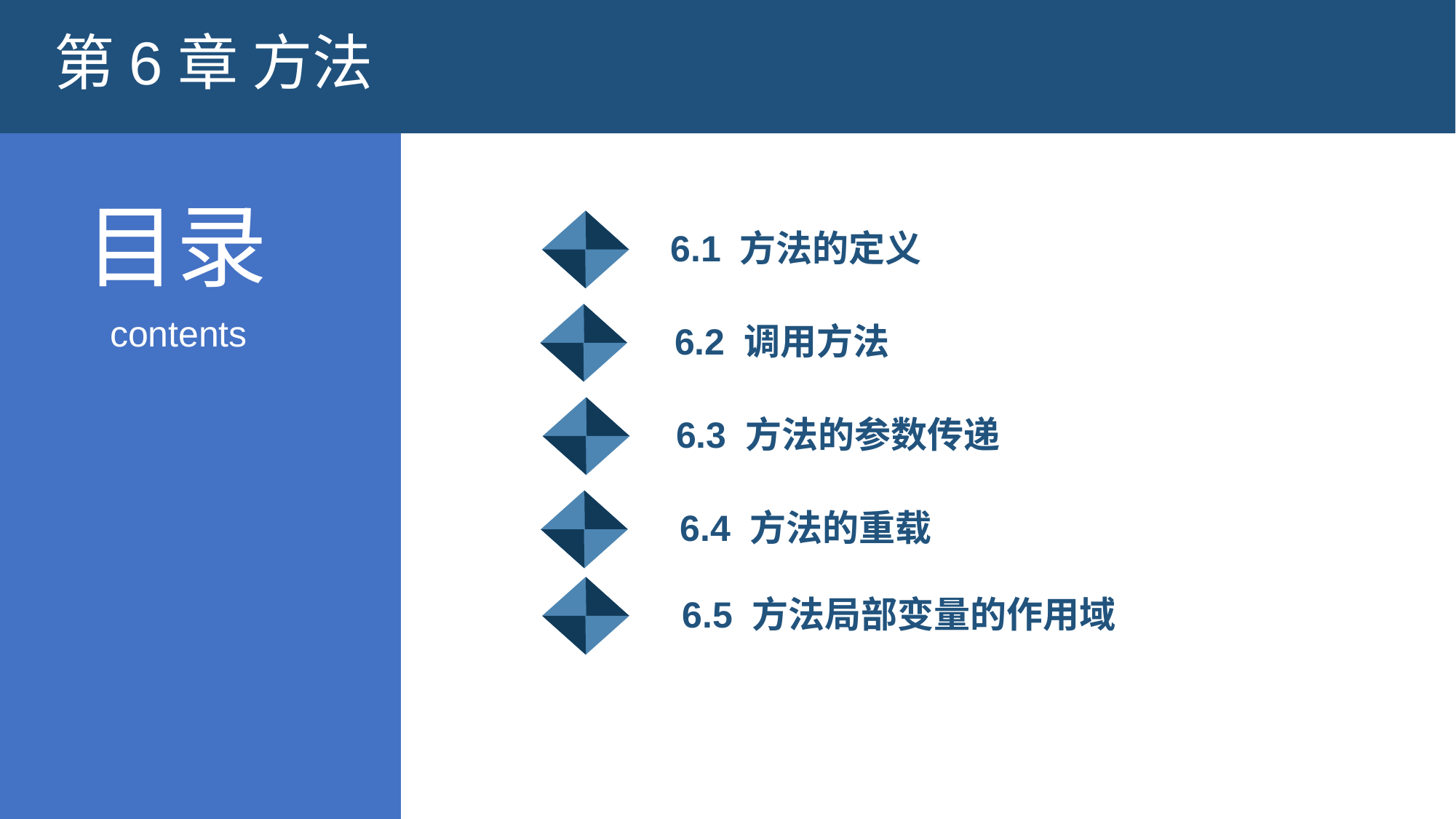

第6章 方法

6.1 方法的定义

6.2 调用方法

6.3 方法的参数传递

6.4 方法的重载

6.5 方法局部变量的作用域